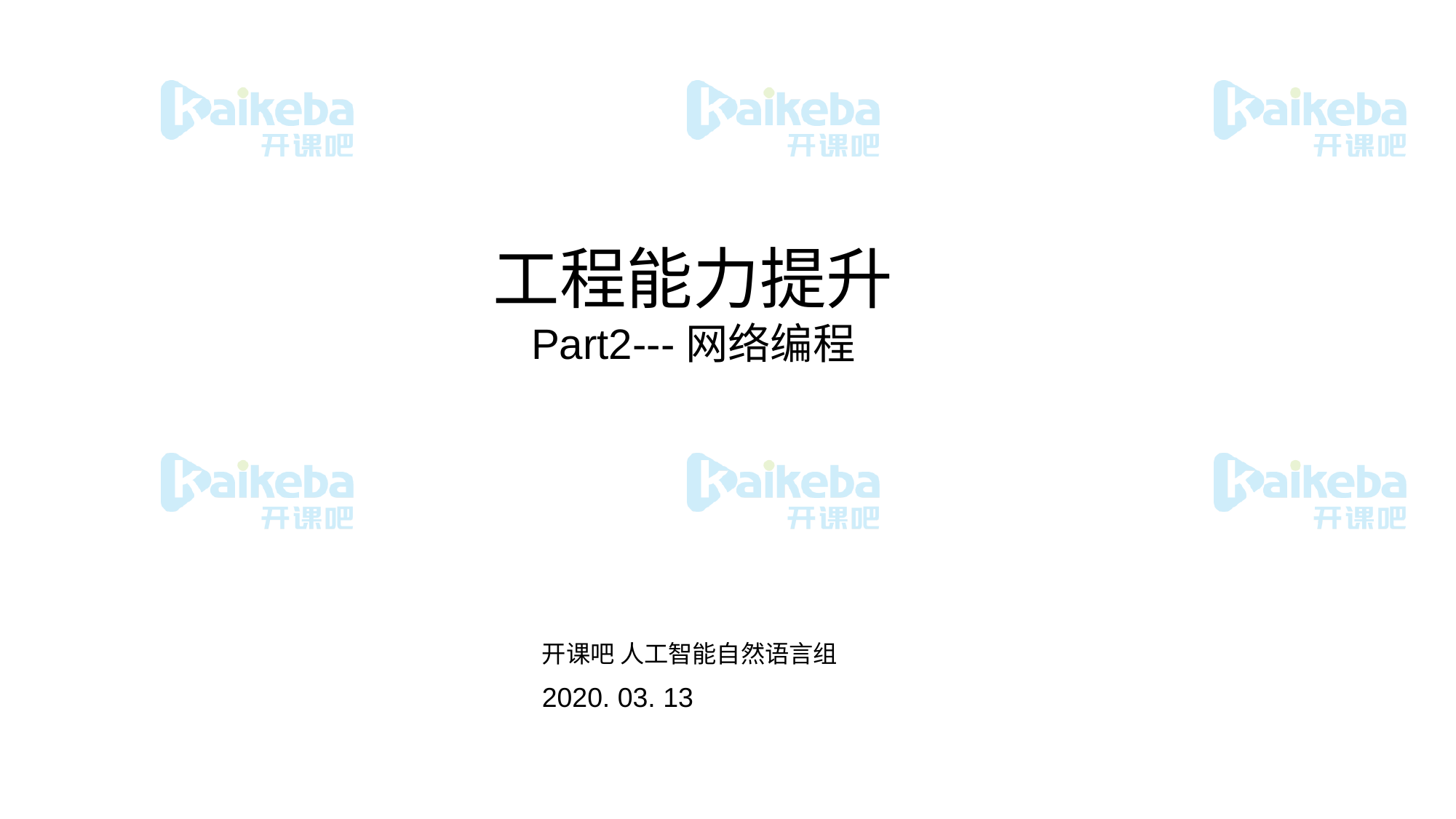

工程能力提升
Part2---网络编程
开课吧 人工智能自然语言组
2020. 03. 13